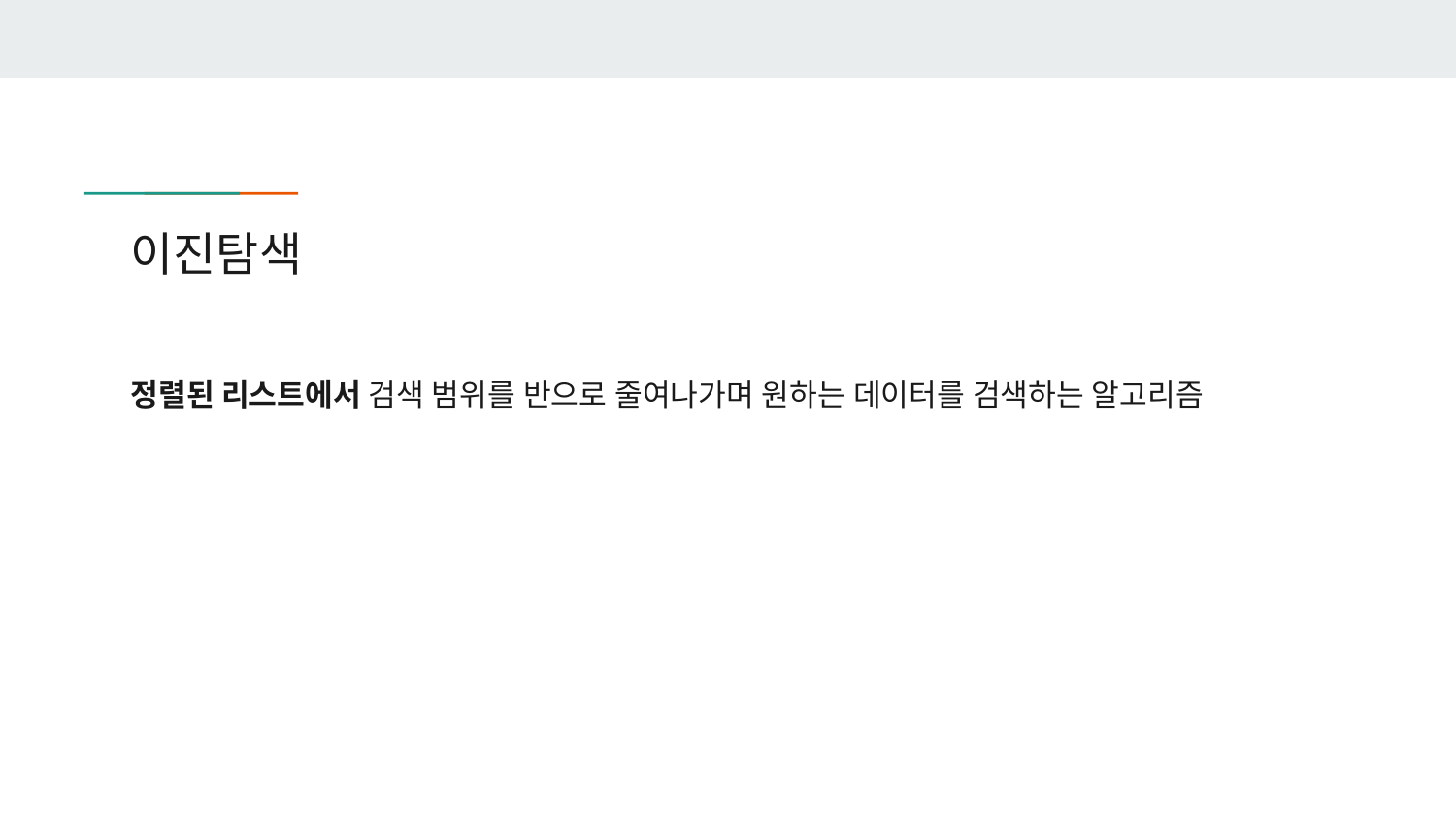

# 이진탐색
정렬된 리스트에서 검색 범위를 반으로 줄여나가며 원하는 데이터를 검색하는 알고리즘